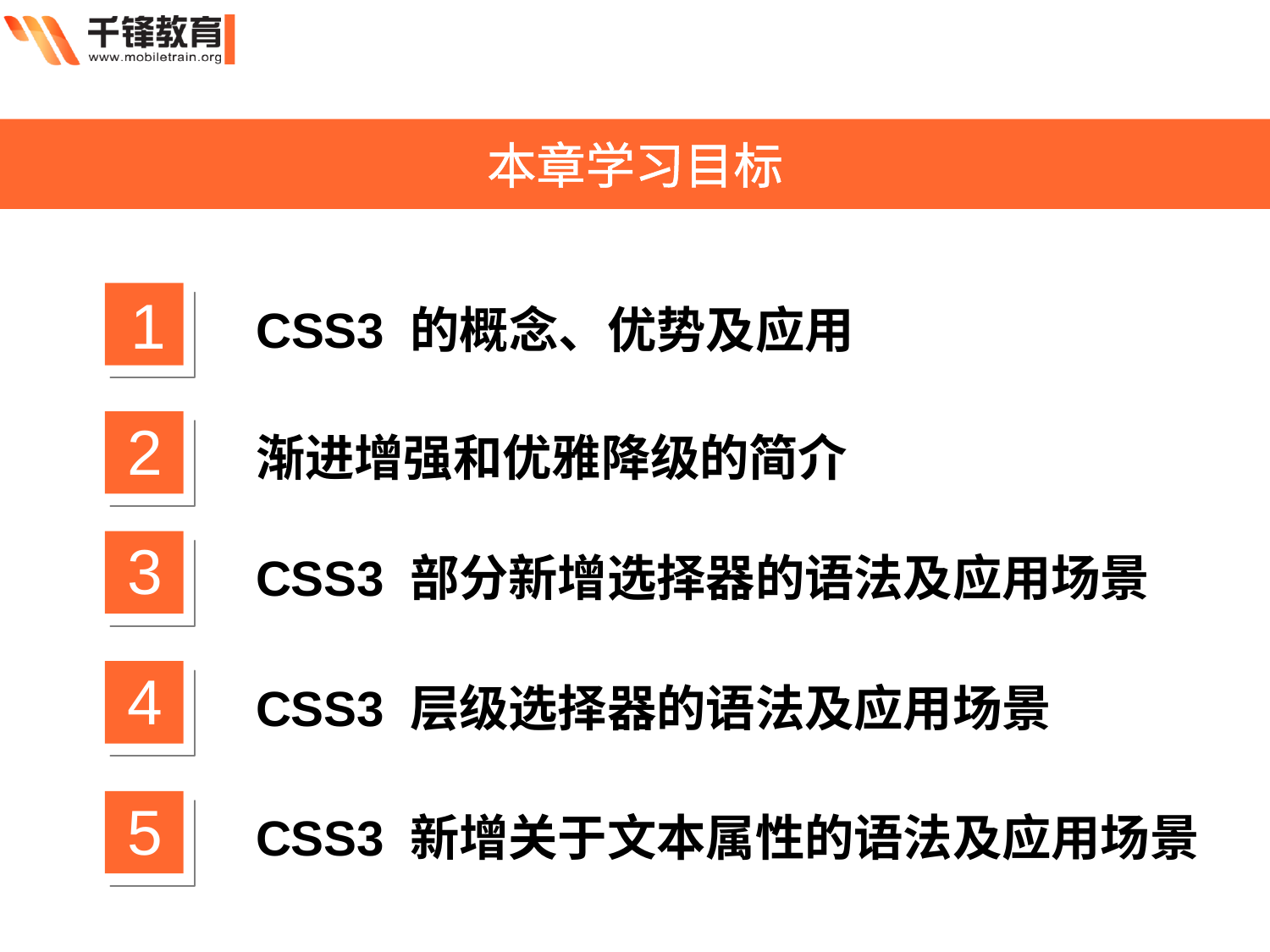

本章学习目标

1

CSS3 的概念、优势及应用

2

渐进增强和优雅降级的简介

3

CSS3 部分新增选择器的语法及应用场景

4

CSS3 层级选择器的语法及应用场景

5

CSS3 新增关于文本属性的语法及应用场景